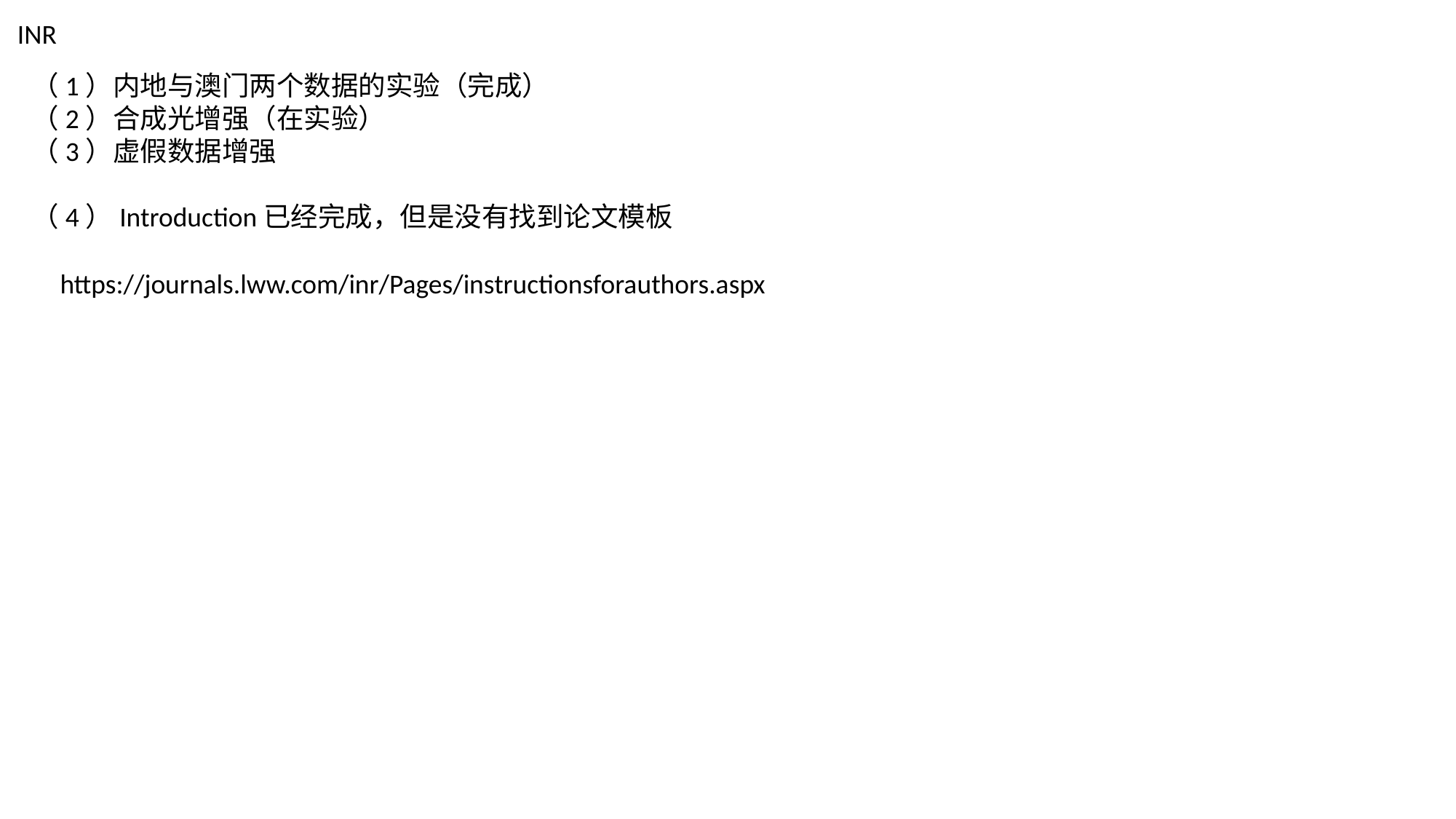

INR
（1）内地与澳门两个数据的实验（完成）
（2）合成光增强（在实验）
（3）虚假数据增强

（4）Introduction已经完成，但是没有找到论文模板
https://journals.lww.com/inr/Pages/instructionsforauthors.aspx